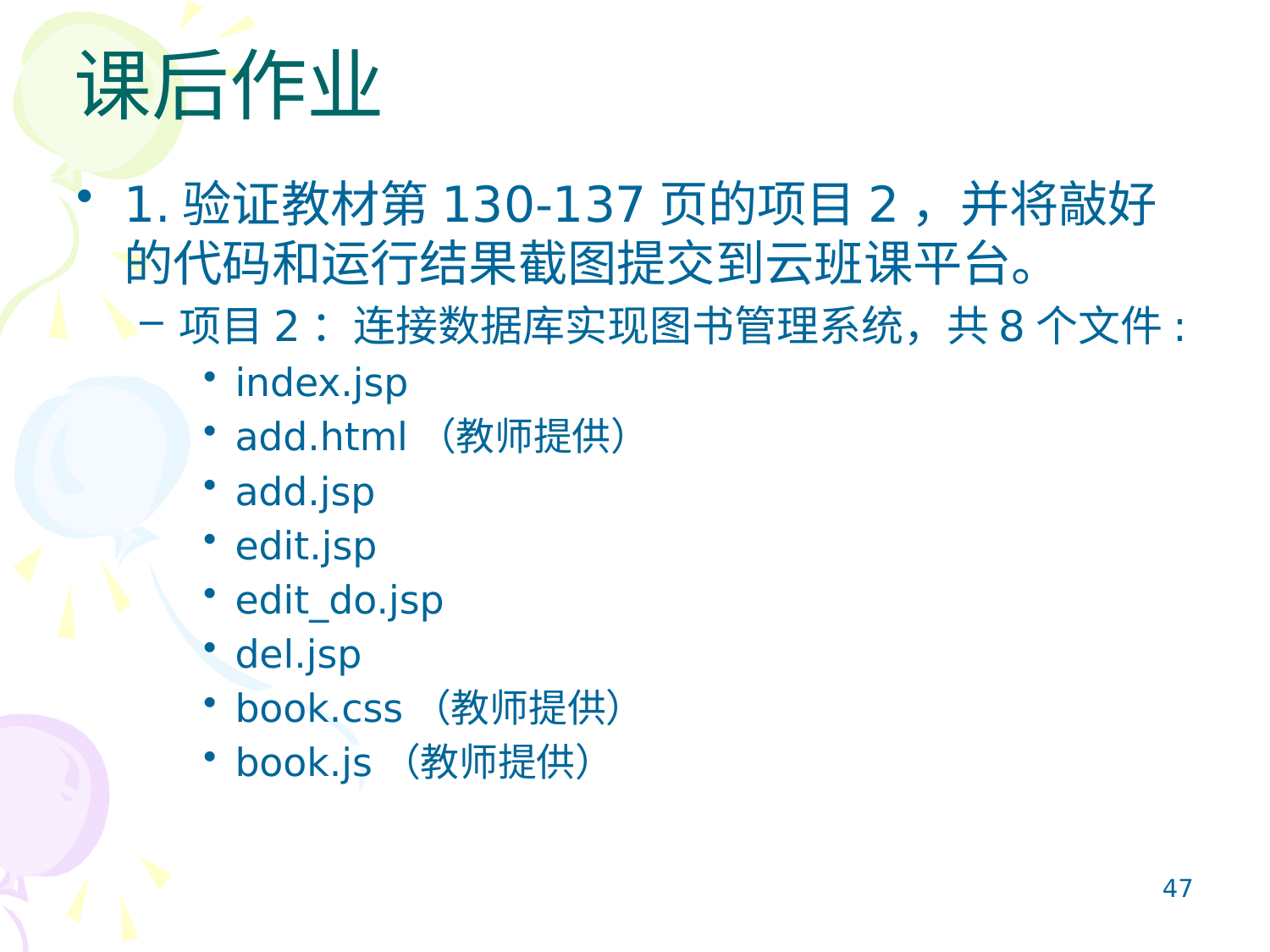

# 课后作业
1.验证教材第130-137页的项目2，并将敲好的代码和运行结果截图提交到云班课平台。
项目2：连接数据库实现图书管理系统，共8个文件:
index.jsp
add.html（教师提供）
add.jsp
edit.jsp
edit_do.jsp
del.jsp
book.css（教师提供）
book.js（教师提供）

47